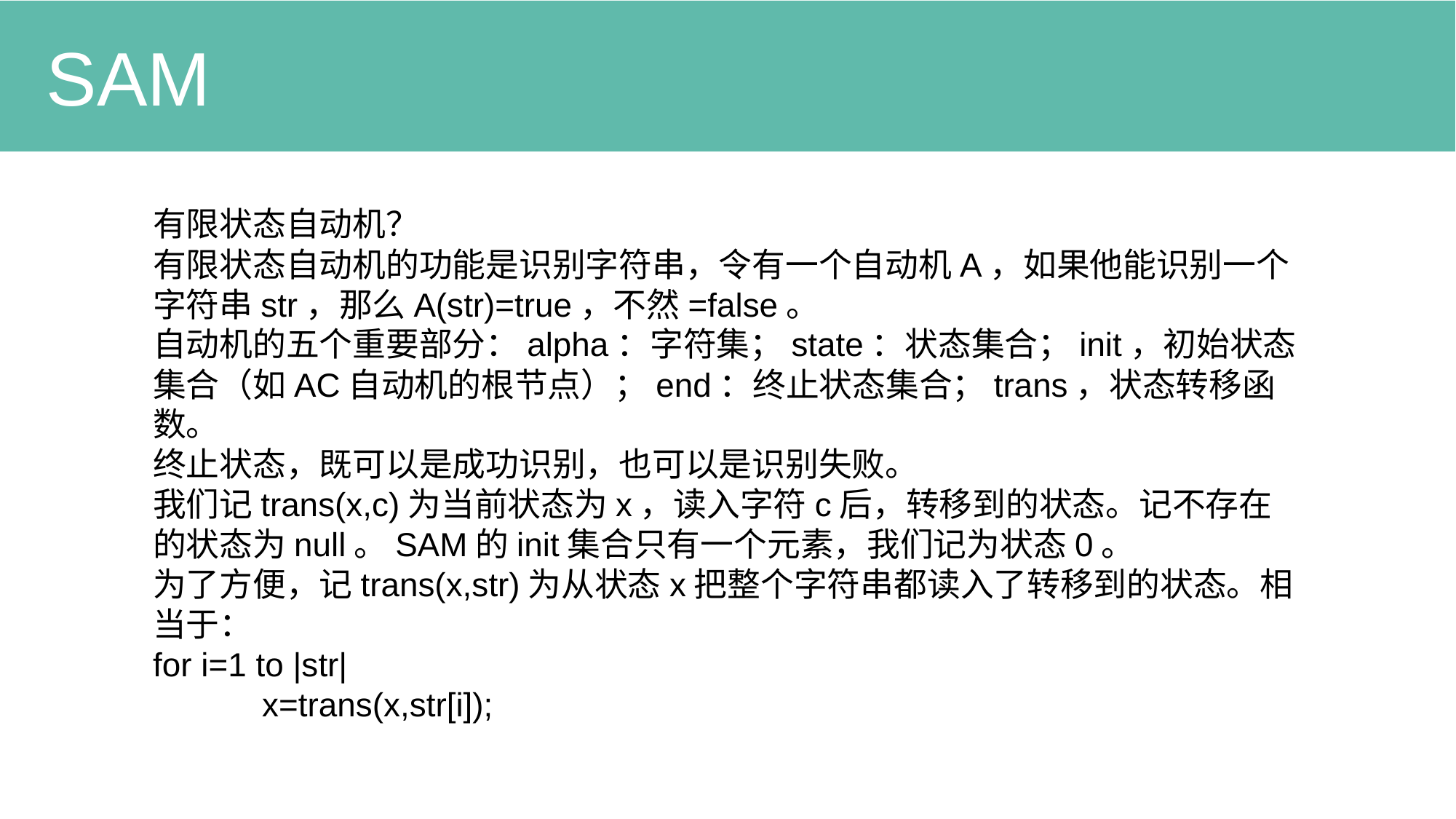

SAM
有限状态自动机？
有限状态自动机的功能是识别字符串，令有一个自动机A，如果他能识别一个字符串str，那么A(str)=true，不然=false。
自动机的五个重要部分：alpha：字符集；state：状态集合；init，初始状态集合（如AC自动机的根节点）；end：终止状态集合；trans，状态转移函数。
终止状态，既可以是成功识别，也可以是识别失败。
我们记trans(x,c)为当前状态为x，读入字符c后，转移到的状态。记不存在的状态为null。SAM的init集合只有一个元素，我们记为状态0。
为了方便，记trans(x,str)为从状态x把整个字符串都读入了转移到的状态。相当于：
for i=1 to |str|
	x=trans(x,str[i]);